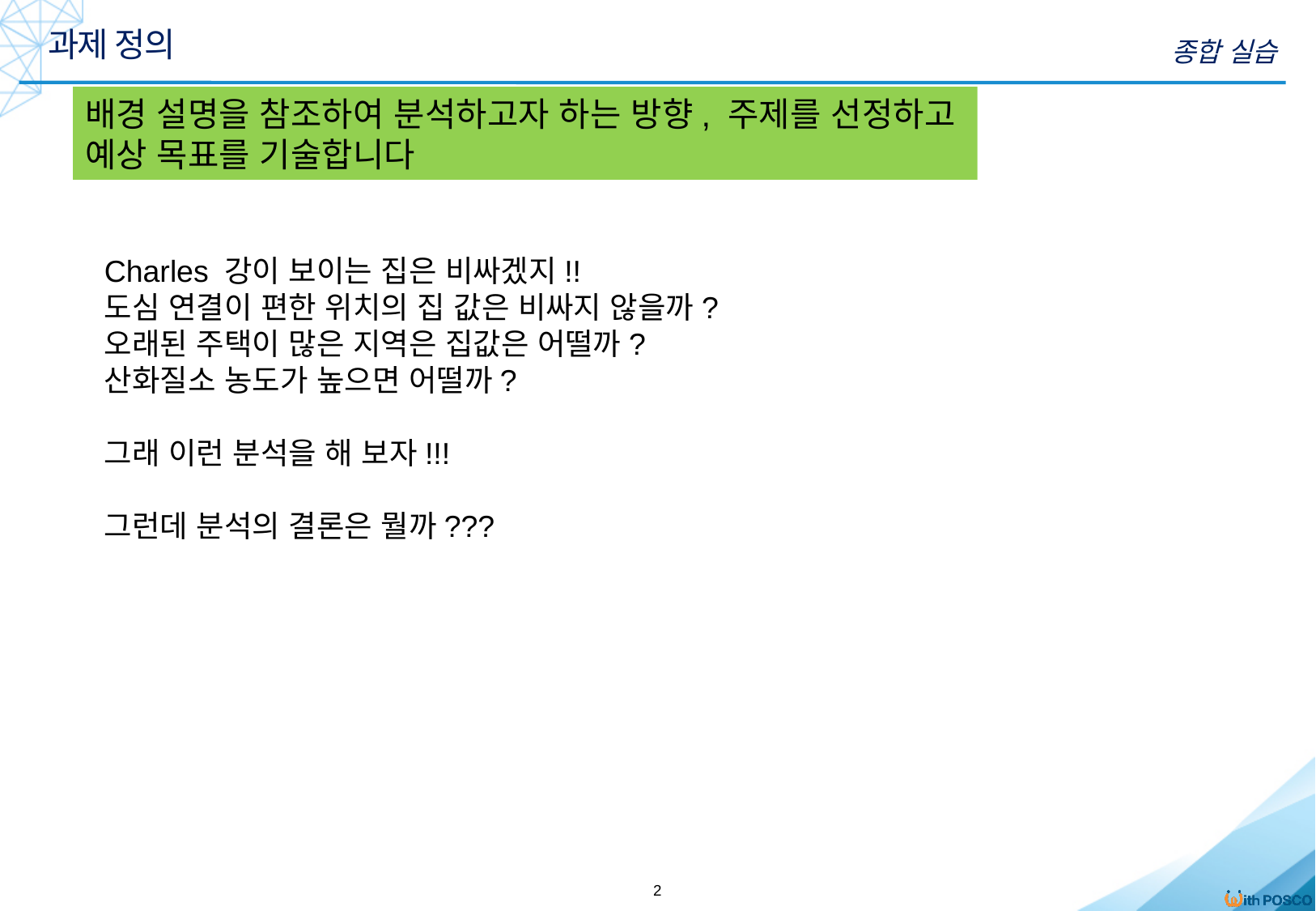

과제 정의
종합 실습
배경 설명을 참조하여 분석하고자 하는 방향, 주제를 선정하고
예상 목표를 기술합니다
Charles 강이 보이는 집은 비싸겠지!!
도심 연결이 편한 위치의 집 값은 비싸지 않을까?
오래된 주택이 많은 지역은 집값은 어떨까?
산화질소 농도가 높으면 어떨까?

그래 이런 분석을 해 보자!!!

그런데 분석의 결론은 뭘까???